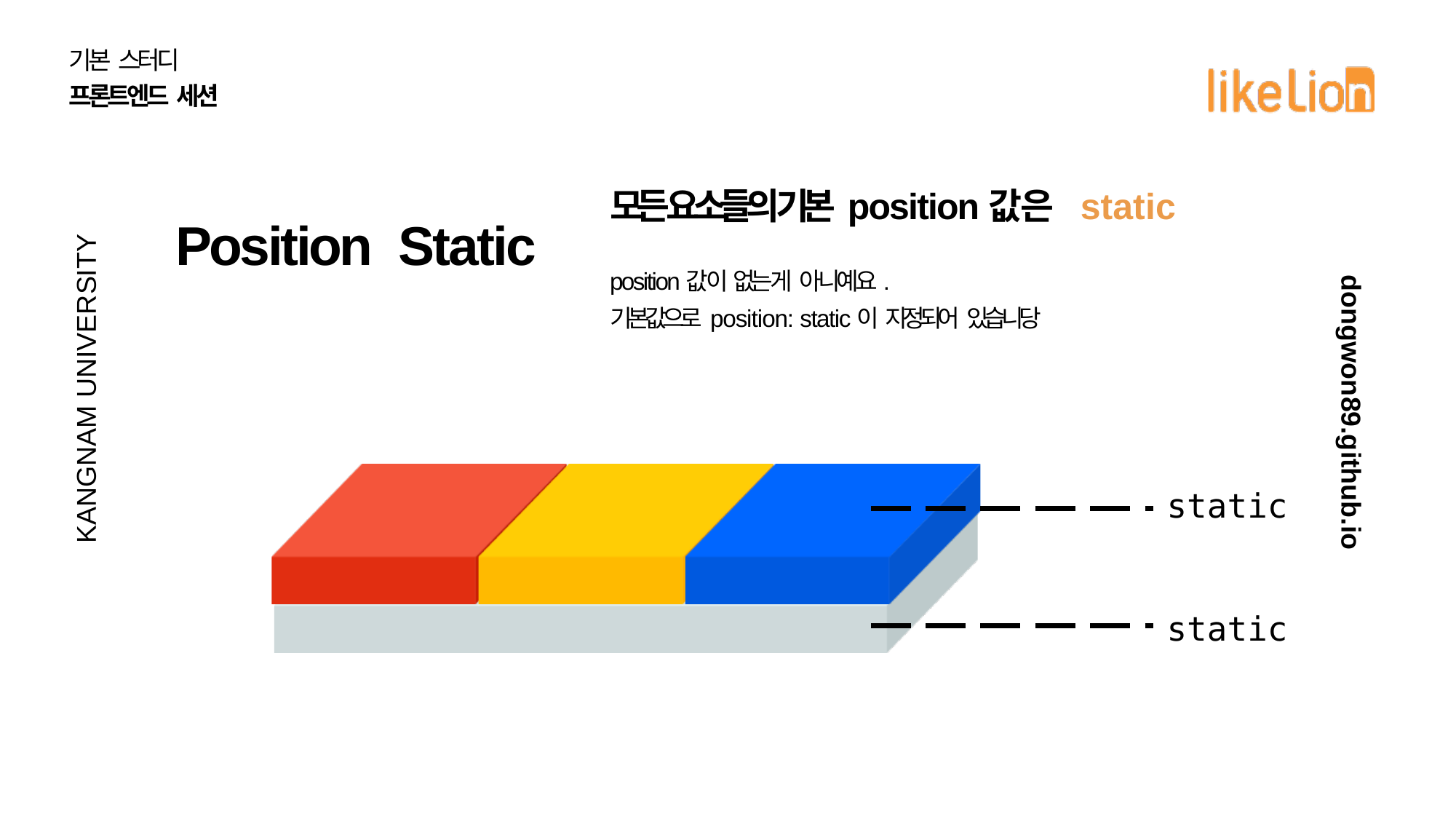

기본 스터디
프론트엔드 세션

KANGNAM UNIVERSITY
모든 요소들의 기본 position값은  static
position값이 없는 게 아니예요.
기본값으로 position: static이 지정되어 있습니당
Position  Static
dongwon89.github.io

static

static